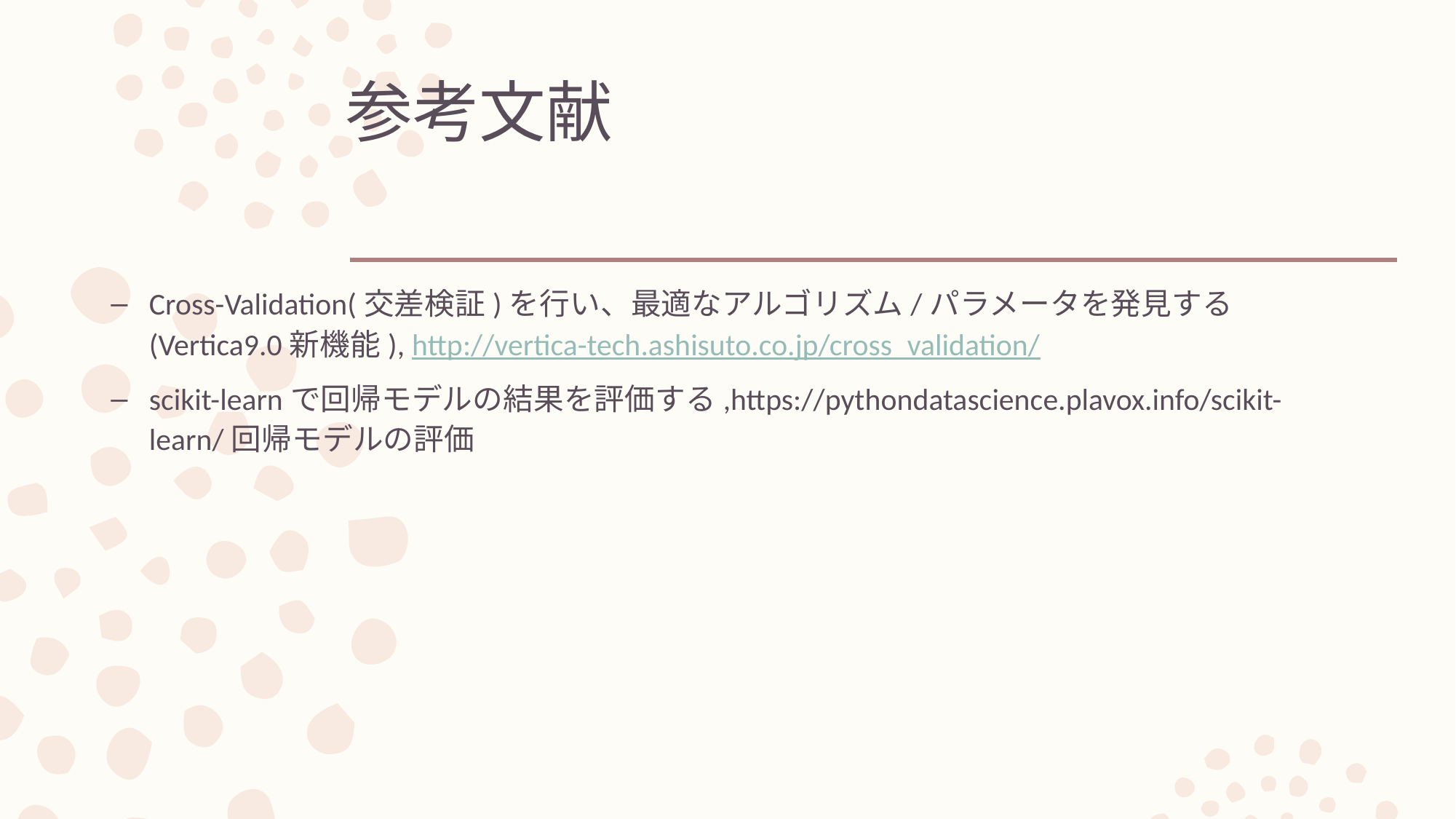

# 参考文献
Cross-Validation(交差検証)を行い、最適なアルゴリズム/パラメータを発見する(Vertica9.0新機能), http://vertica-tech.ashisuto.co.jp/cross_validation/
scikit-learnで回帰モデルの結果を評価する,https://pythondatascience.plavox.info/scikit-learn/回帰モデルの評価